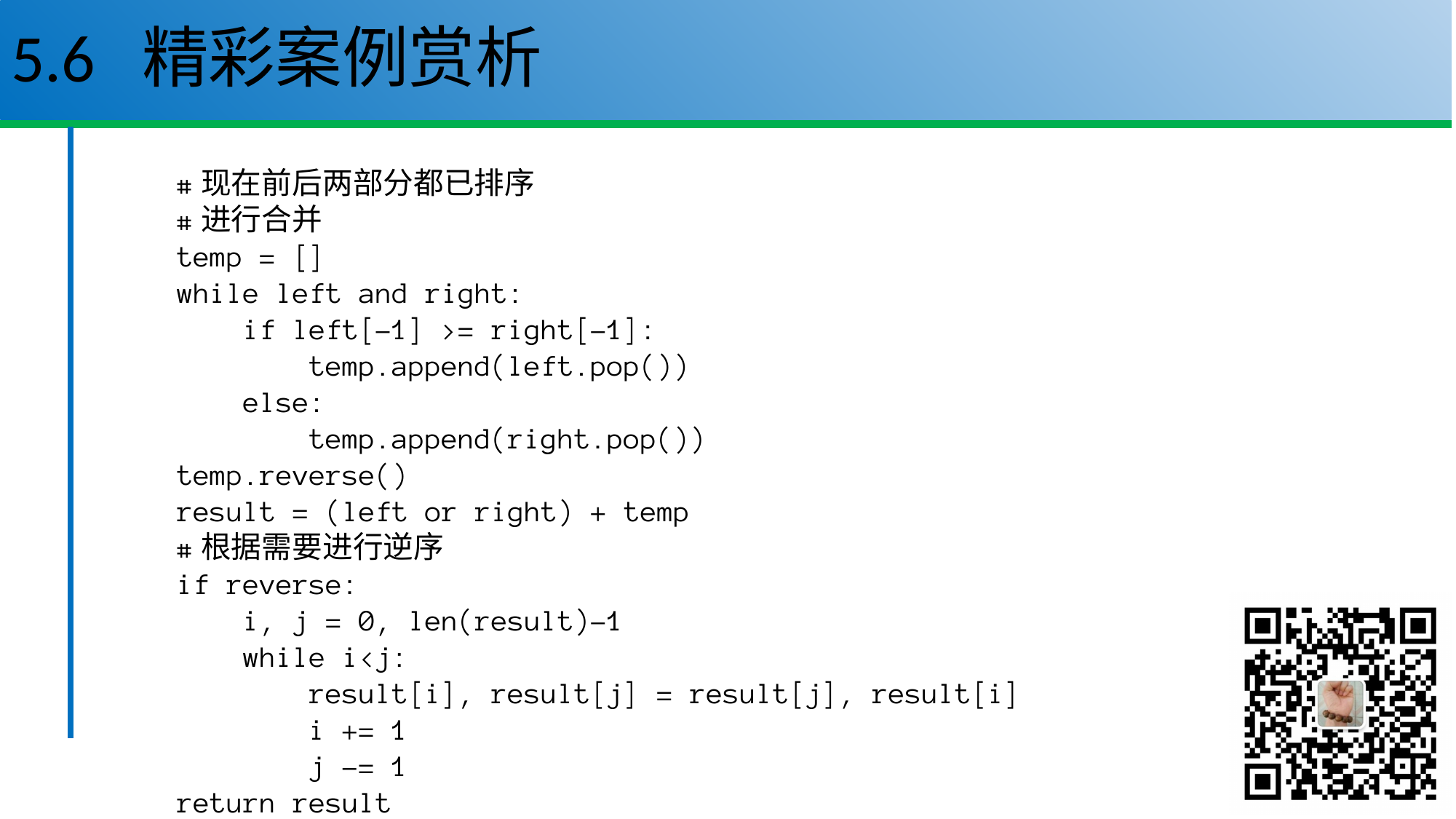

# 5.6  精彩案例赏析
    #现在前后两部分都已排序
    #进行合并
    temp = []
    while left and right:
        if left[-1] >= right[-1]:
            temp.append(left.pop())
        else:
            temp.append(right.pop())
    temp.reverse()
    result = (left or right) + temp
    #根据需要进行逆序
    if reverse:
        i, j = 0, len(result)-1
        while i<j:
            result[i], result[j] = result[j], result[i]
            i += 1
            j -= 1
    return result
128